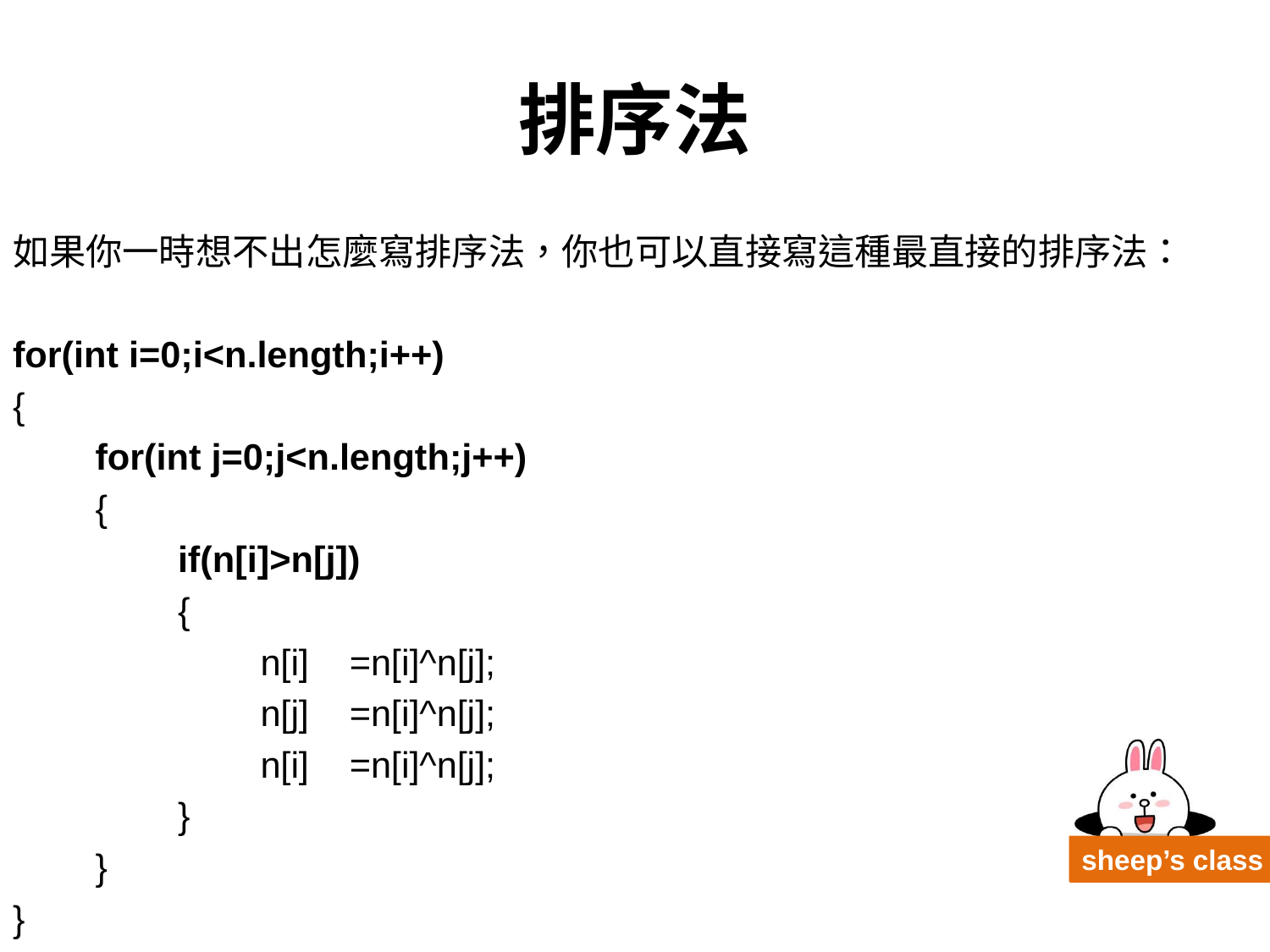

# 排序法
如果你一時想不出怎麼寫排序法，你也可以直接寫這種最直接的排序法：

for(int i=0;i<n.length;i++)
{
	for(int j=0;j<n.length;j++)
	{
		if(n[i]>n[j])
		{
			n[i]    =n[i]^n[j];
			n[j]    =n[i]^n[j];
			n[i]    =n[i]^n[j];
		}
	}
}